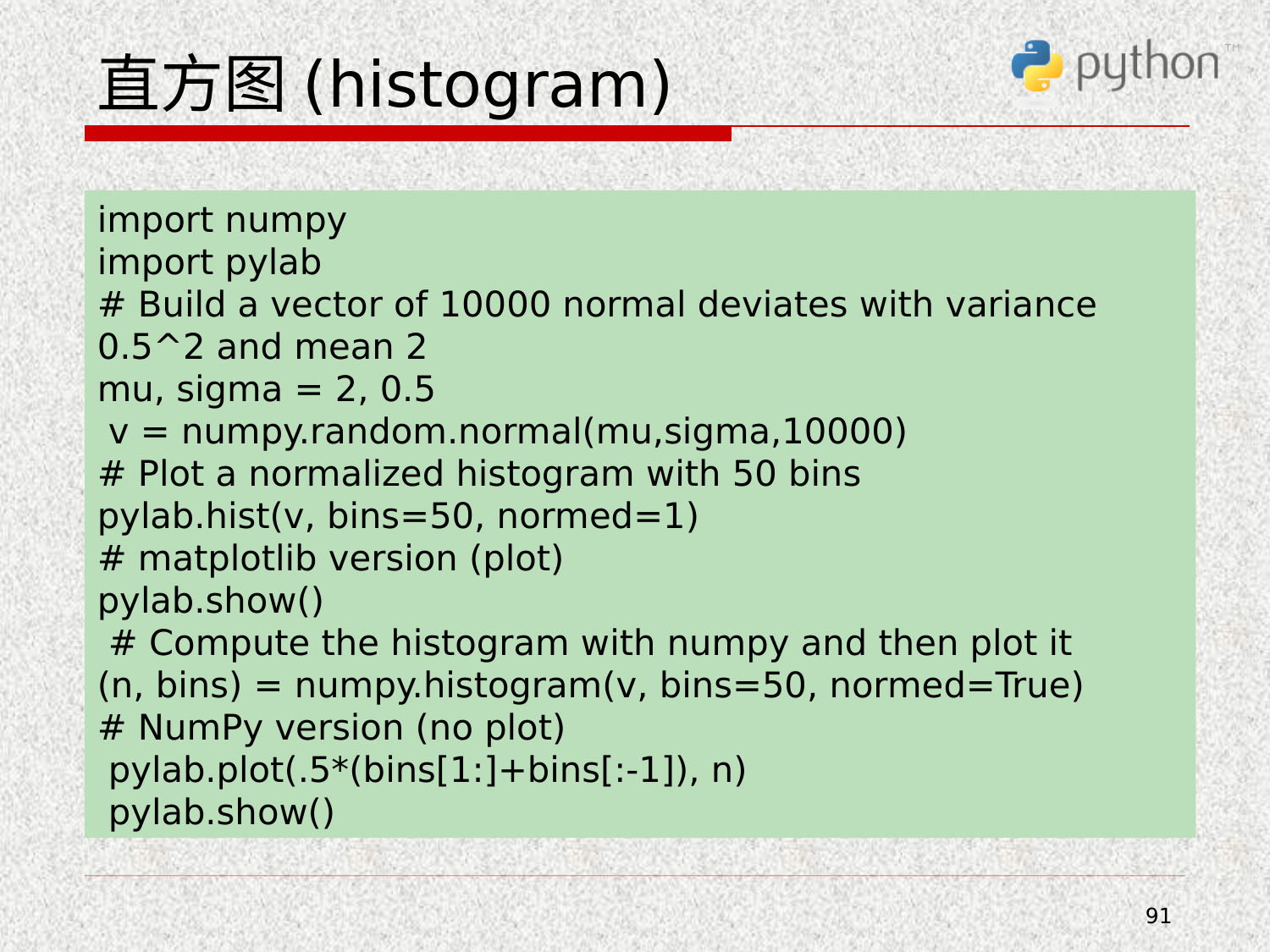

# 直方图(histogram)

import numpy
import pylab
# Build a vector of 10000 normal deviates with variance 0.5^2 and mean 2
mu, sigma = 2, 0.5
 v = numpy.random.normal(mu,sigma,10000)
# Plot a normalized histogram with 50 bins
pylab.hist(v, bins=50, normed=1)
# matplotlib version (plot)
pylab.show()
 # Compute the histogram with numpy and then plot it
(n, bins) = numpy.histogram(v, bins=50, normed=True)
# NumPy version (no plot)
 pylab.plot(.5*(bins[1:]+bins[:-1]), n)
 pylab.show()
91